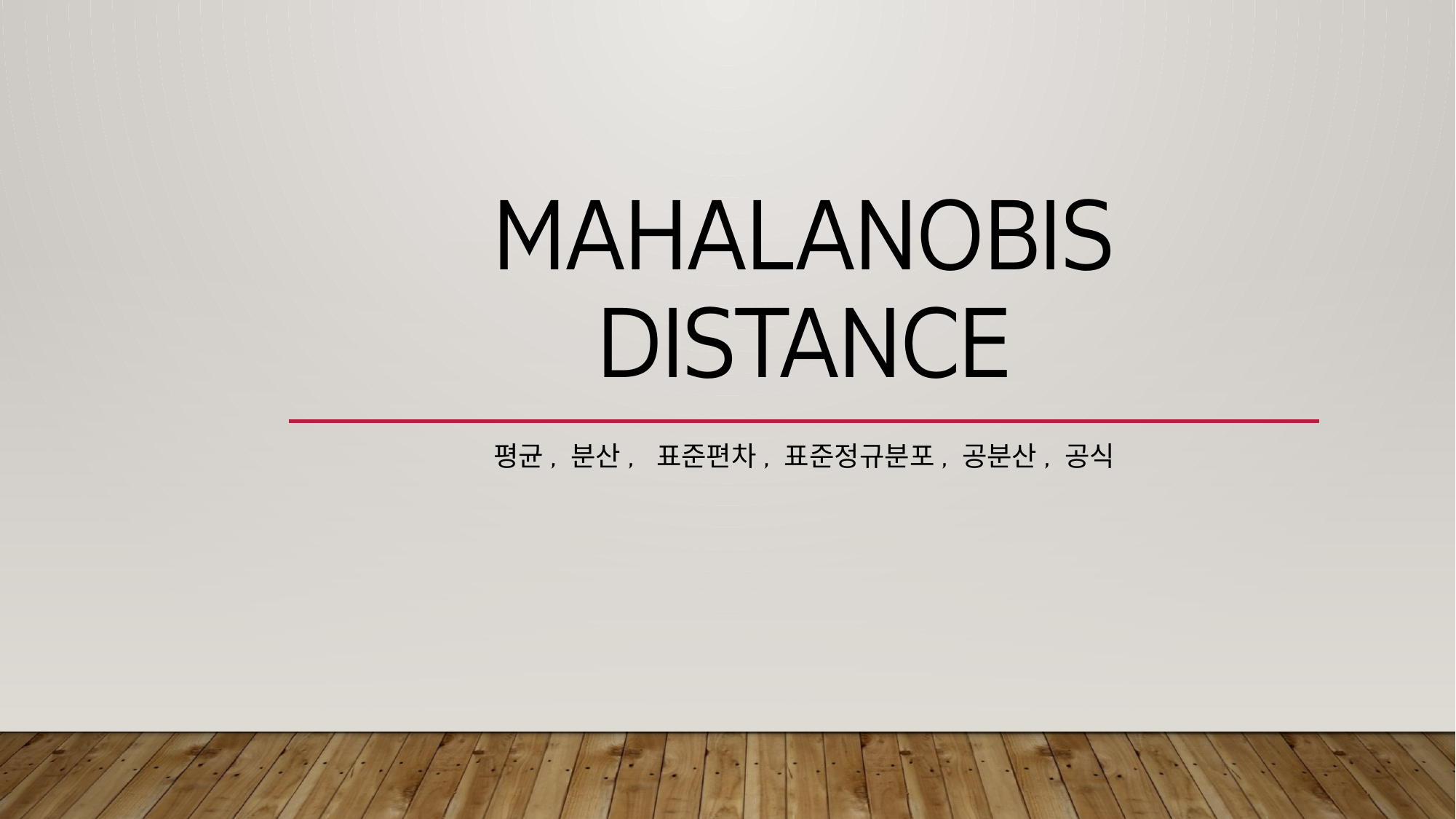

# Mahalanobis distance
평균, 분산,  표준편차, 표준정규분포, 공분산, 공식